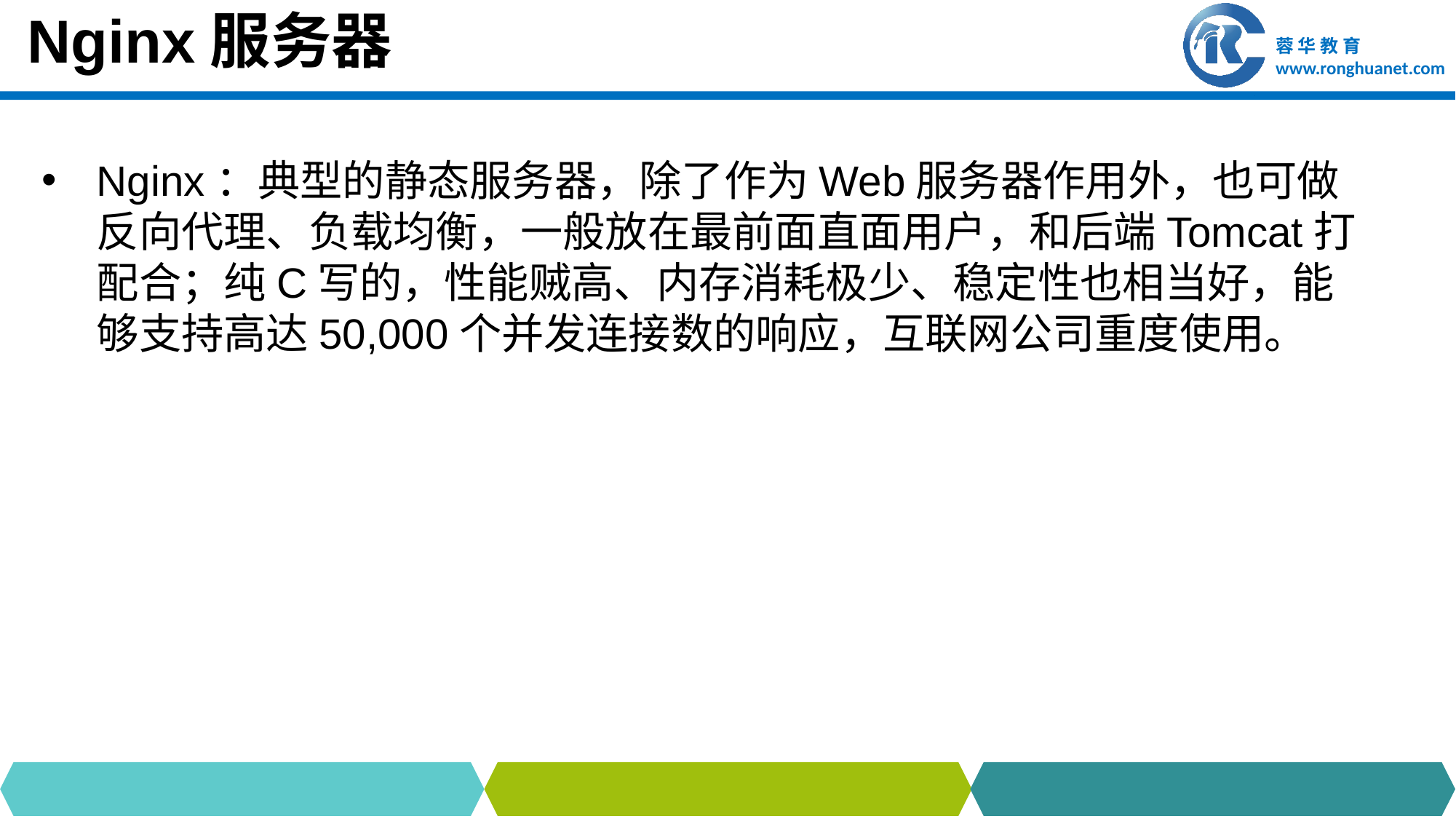

# Nginx服务器
Nginx：典型的静态服务器，除了作为Web服务器作用外，也可做反向代理、负载均衡，一般放在最前面直面用户，和后端Tomcat打配合；纯C写的，性能贼高、内存消耗极少、稳定性也相当好，能够支持高达50,000个并发连接数的响应，互联网公司重度使用。